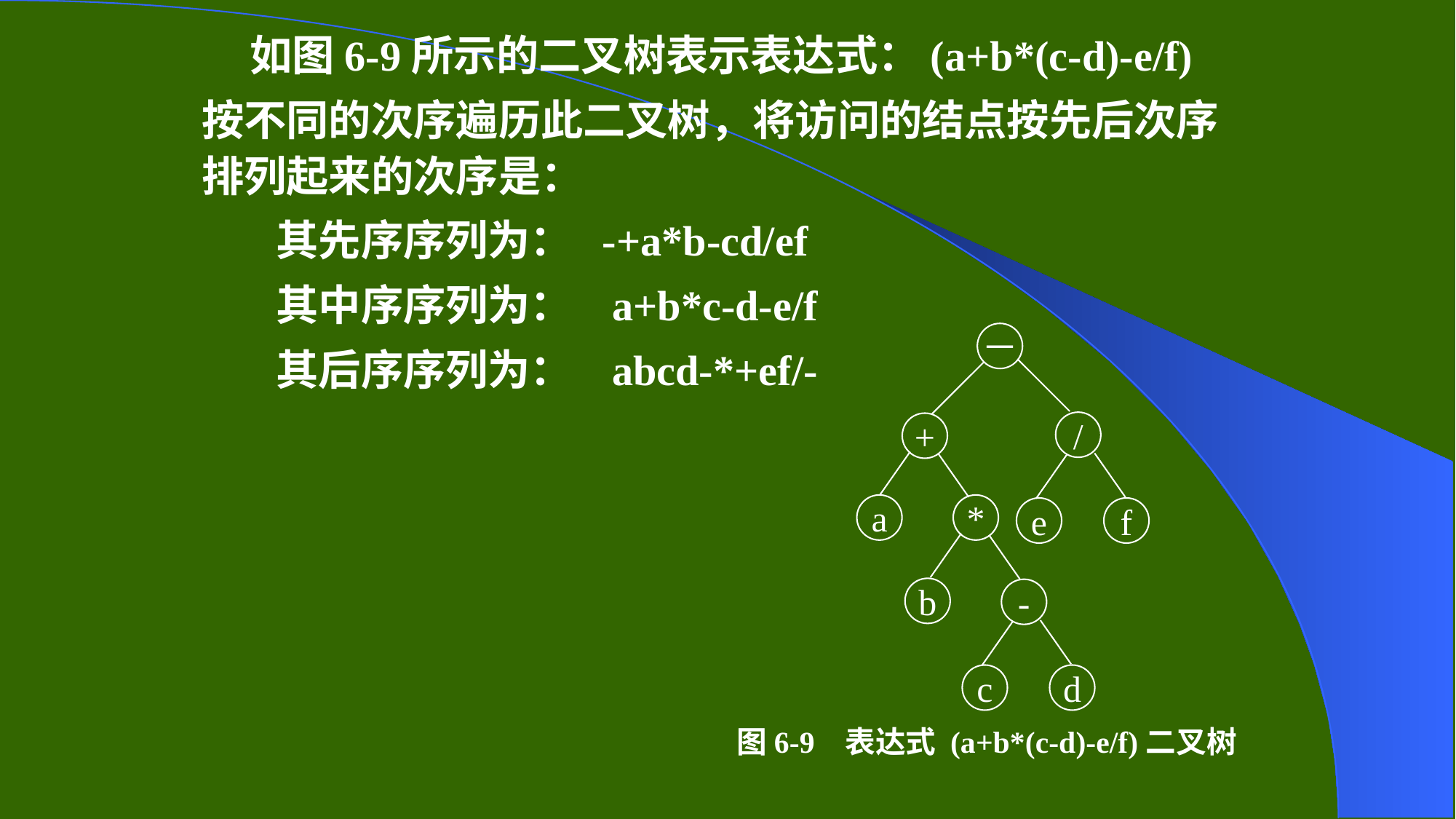

如图6-9所示的二叉树表示表达式：(a+b*(c-d)-e/f)
按不同的次序遍历此二叉树，将访问的结点按先后次序排列起来的次序是：
 其先序序列为：  -+a*b-cd/ef
 其中序序列为：   a+b*c-d-e/f
 其后序序列为：   abcd-*+ef/-
－

/

e
f
+

a
*

b
-

c
d
图6-9   表达式 (a+b*(c-d)-e/f)二叉树